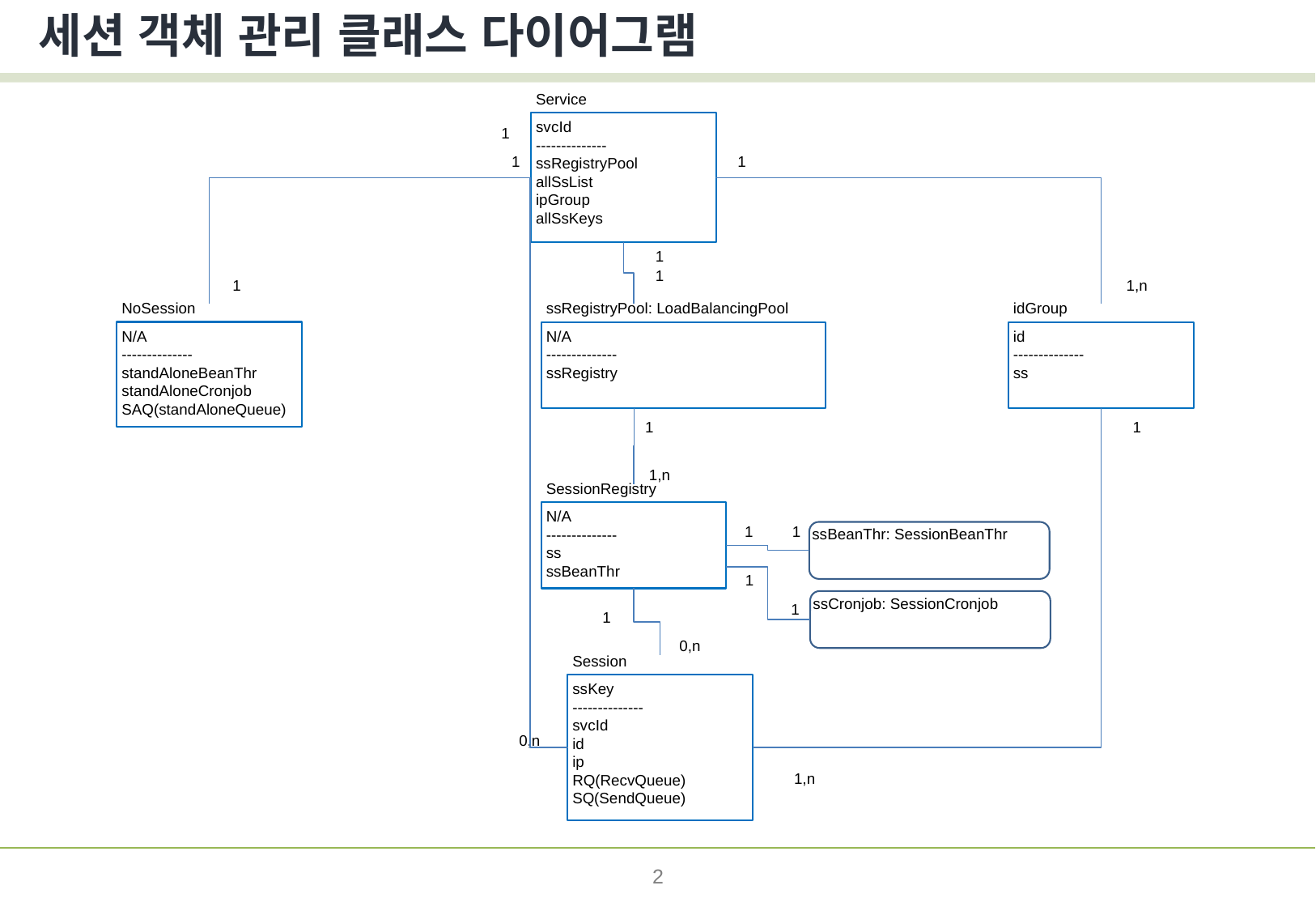

# 세션 객체 관리 클래스 다이어그램
Service
svcId
--------------
ssRegistryPool
allSsList
ipGroup
allSsKeys

1
1
1
1
1
1
1,n
NoSession
N/A
--------------
standAloneBeanThr
standAloneCronjob
SAQ(standAloneQueue)

ssRegistryPool: LoadBalancingPool
N/A
--------------
ssRegistry
idGroup
id
--------------
ss
1
1
1,n
SessionRegistry
N/A
--------------
ss
ssBeanThr
1
1
ssBeanThr: SessionBeanThr
1
ssCronjob: SessionCronjob
1
1
0,n
Session
ssKey
--------------
svcId
id
ip
RQ(RecvQueue)
SQ(SendQueue)
0,n
1,n
2